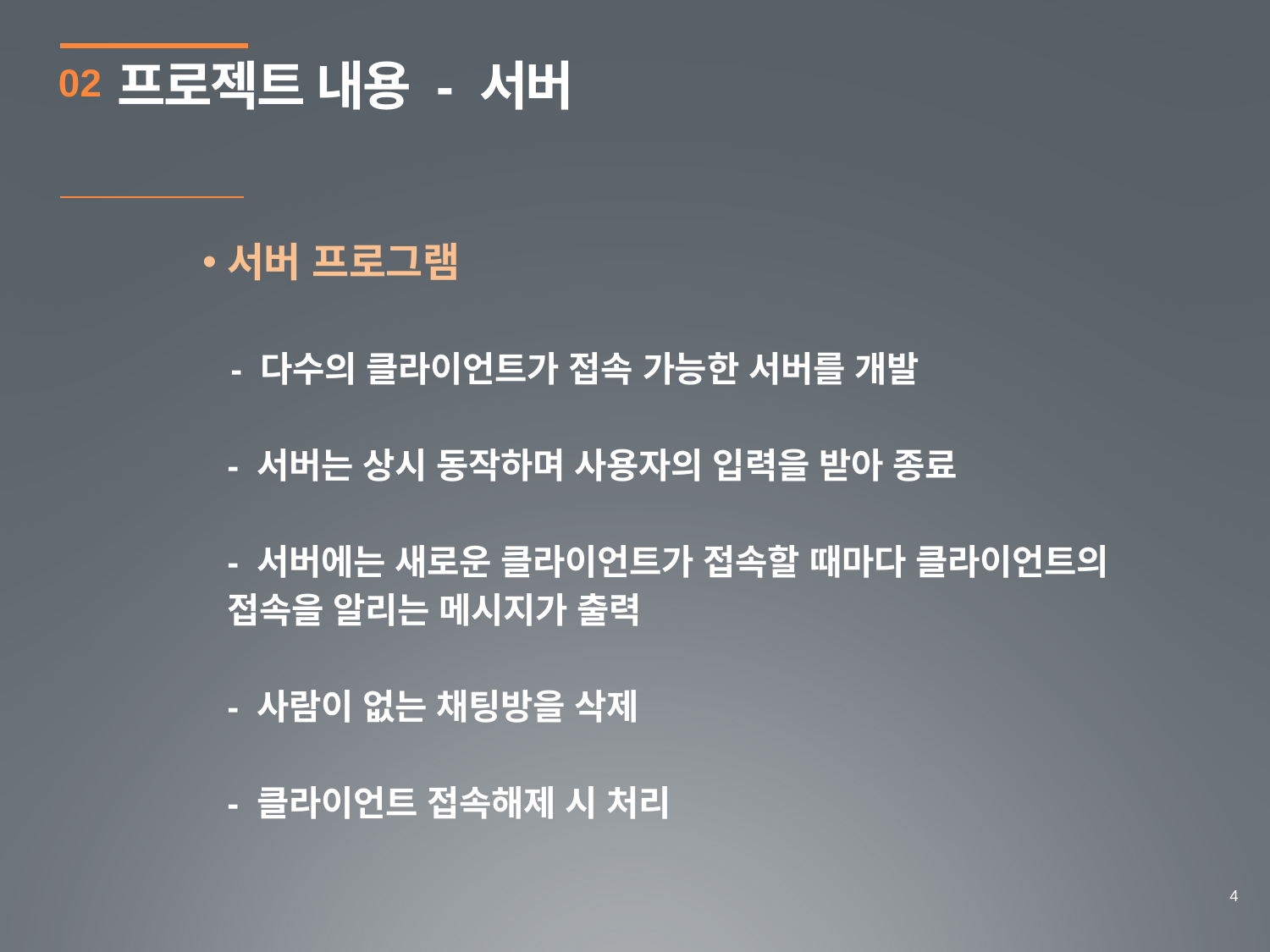

프로젝트 내용 - 서버
02

서버 프로그램

   - 다수의 클라이언트가 접속 가능한 서버를 개발

	- 서버는 상시 동작하며 사용자의 입력을 받아 종료

	- 서버에는 새로운 클라이언트가 접속할 때마다 클라이언트의  접속을 알리는 메시지가 출력

	- 사람이 없는 채팅방을 삭제

	- 클라이언트 접속해제 시 처리